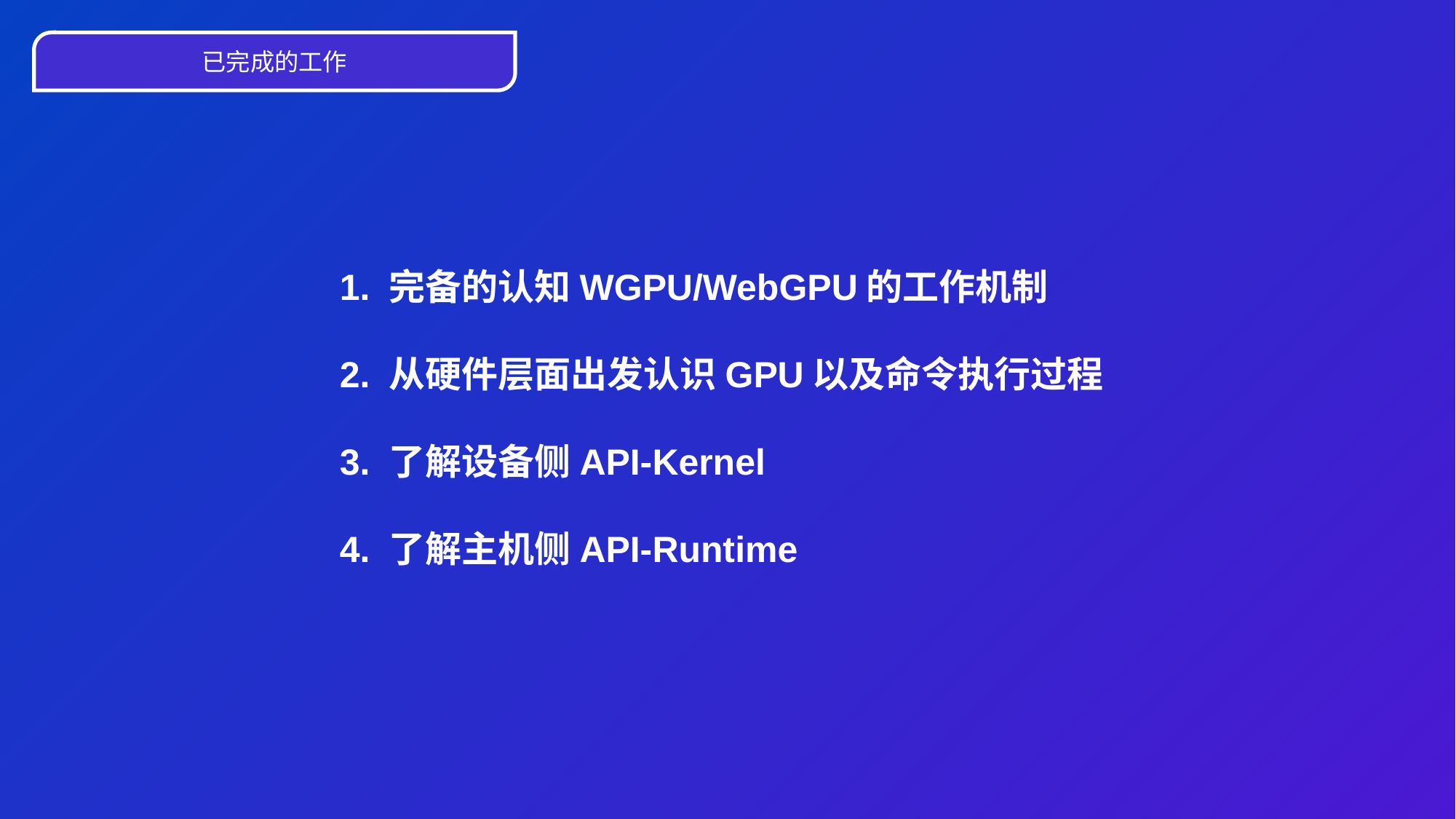

已完成的工作
1. 完备的认知WGPU/WebGPU的工作机制
2. 从硬件层面出发认识GPU以及命令执行过程
3. 了解设备侧API-Kernel
4. 了解主机侧API-Runtime